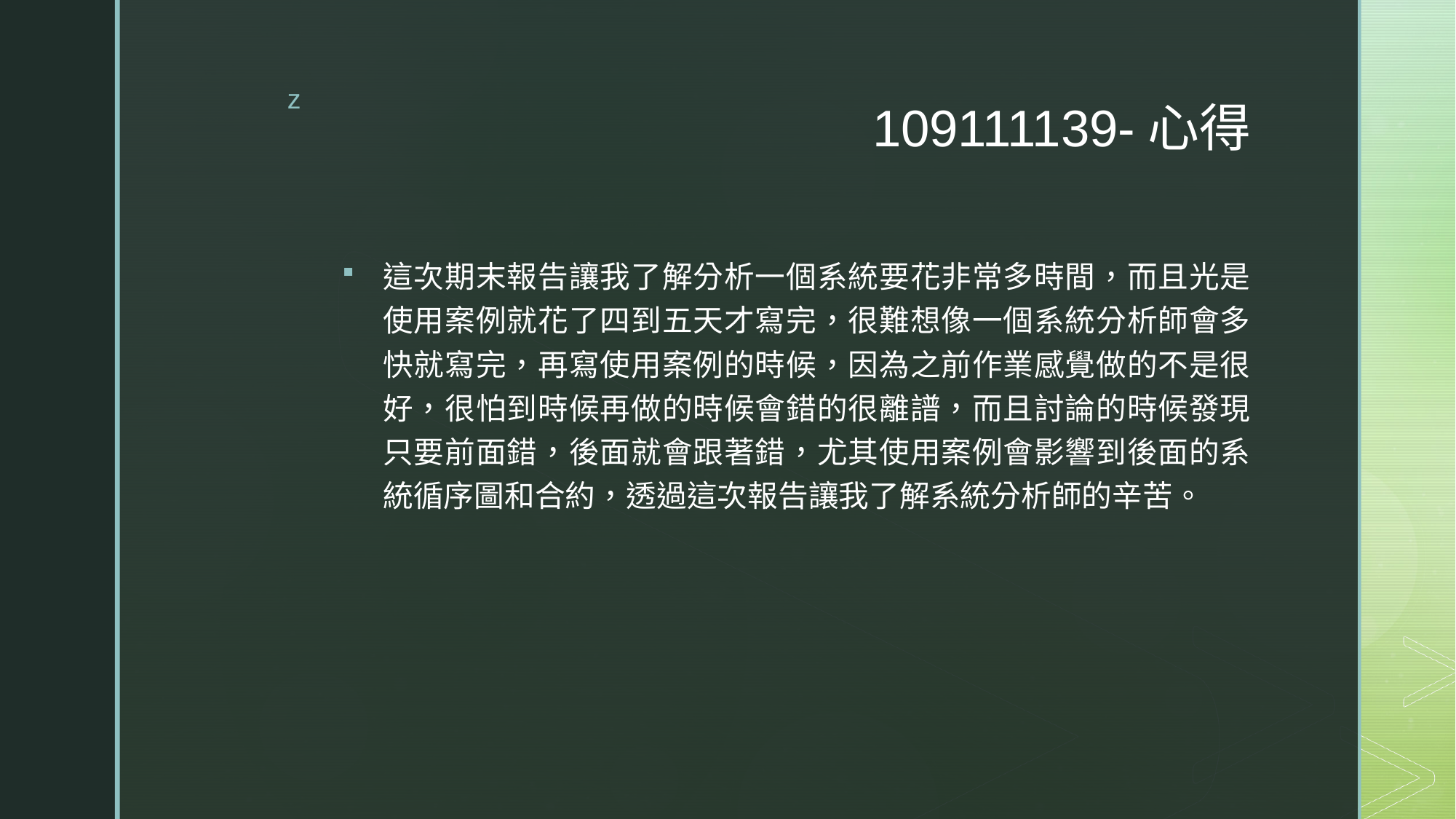

# 109111139-心得
這次期末報告讓我了解分析一個系統要花非常多時間，而且光是使用案例就花了四到五天才寫完，很難想像一個系統分析師會多快就寫完，再寫使用案例的時候，因為之前作業感覺做的不是很好，很怕到時候再做的時候會錯的很離譜，而且討論的時候發現只要前面錯，後面就會跟著錯，尤其使用案例會影響到後面的系統循序圖和合約，透過這次報告讓我了解系統分析師的辛苦。